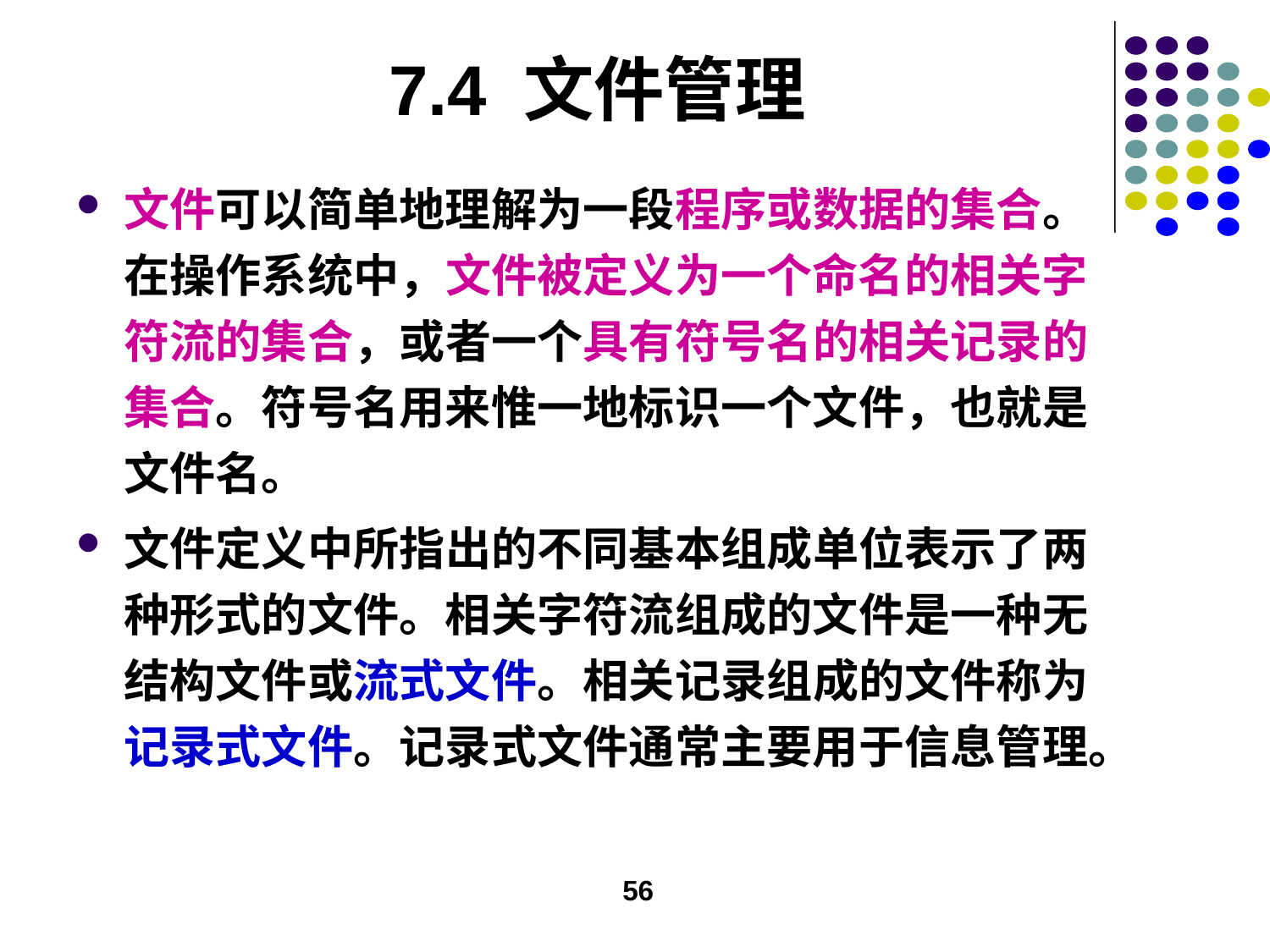

# 7.4 文件管理
文件可以简单地理解为一段程序或数据的集合。在操作系统中，文件被定义为一个命名的相关字符流的集合，或者一个具有符号名的相关记录的集合。符号名用来惟一地标识一个文件，也就是文件名。
文件定义中所指出的不同基本组成单位表示了两种形式的文件。相关字符流组成的文件是一种无结构文件或流式文件。相关记录组成的文件称为记录式文件。记录式文件通常主要用于信息管理。
56